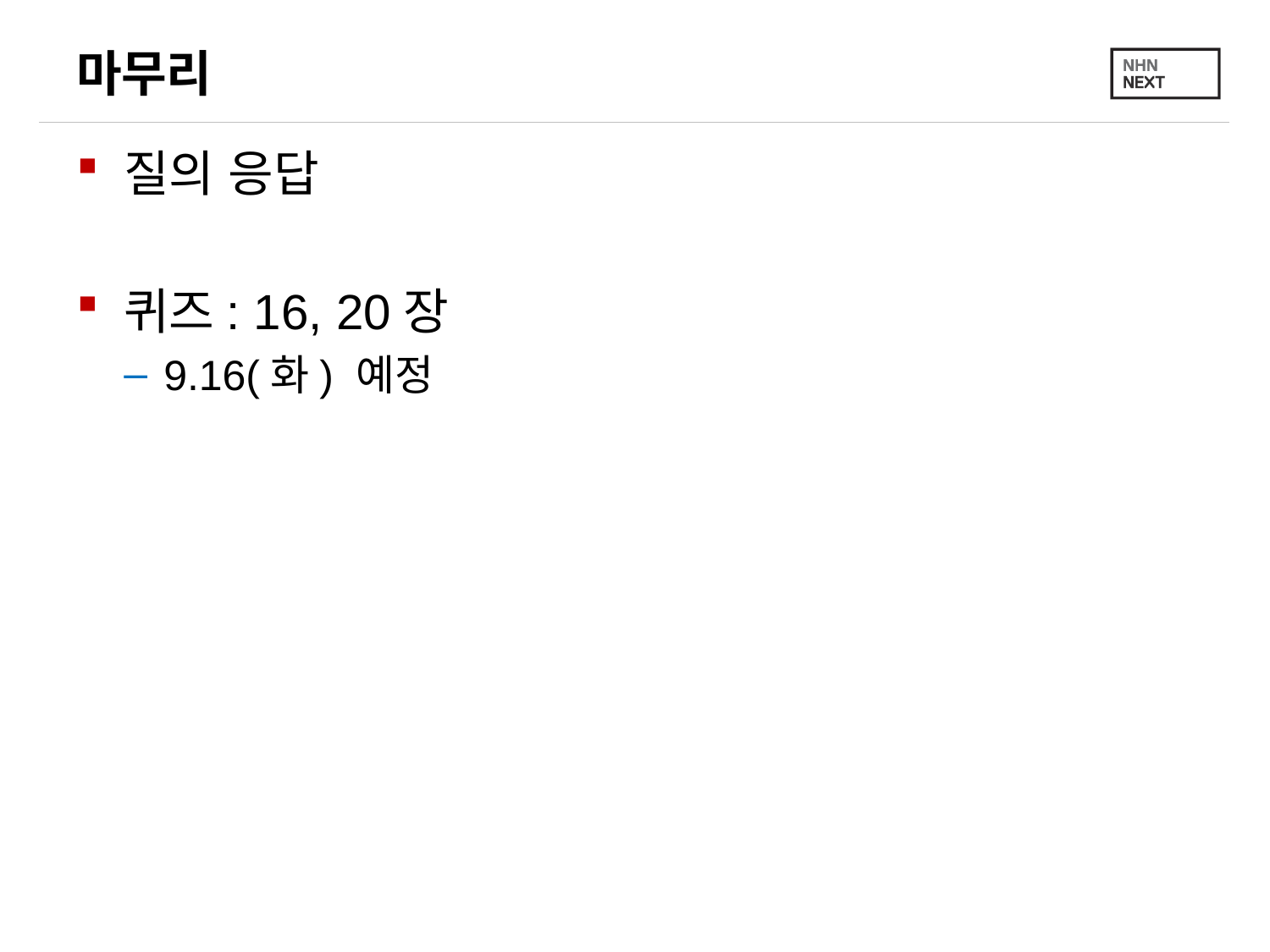

# 마무리
질의 응답

퀴즈: 16, 20장
9.16(화) 예정